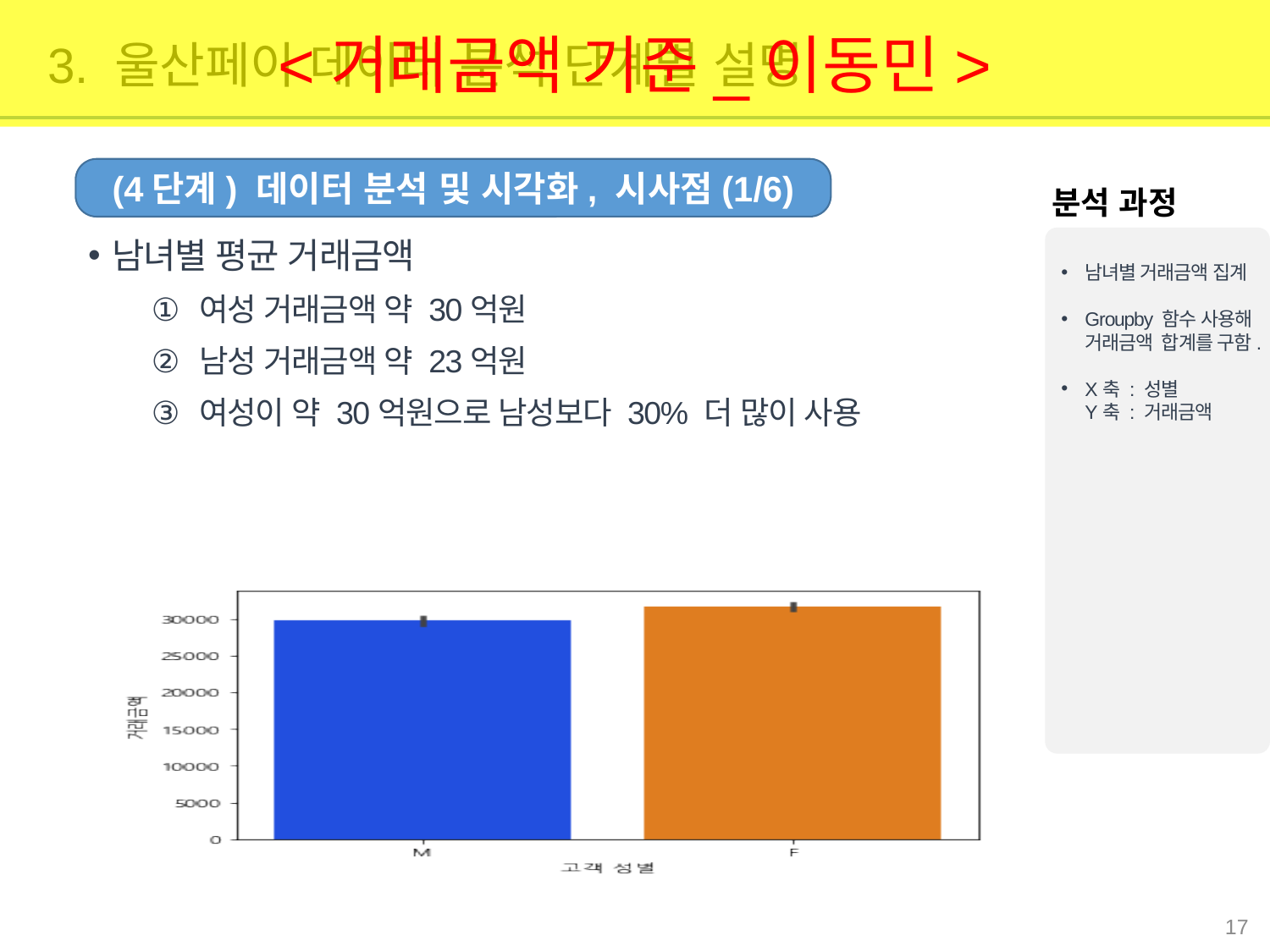

<거래금액 기준_이동민>
3. 울산페이 데이터 분석 단계별 설명
(4단계) 데이터 분석 및 시각화, 시사점(1/6)
분석 과정

남녀별 거래금액 집계

Groupby 함수 사용해 거래금액  합계를 구함.

X축 : 성별
Y축 : 거래금액
남녀별 평균 거래금액
여성 거래금액 약 30억원
남성 거래금액 약 23억원
여성이 약 30억원으로 남성보다 30% 더 많이 사용